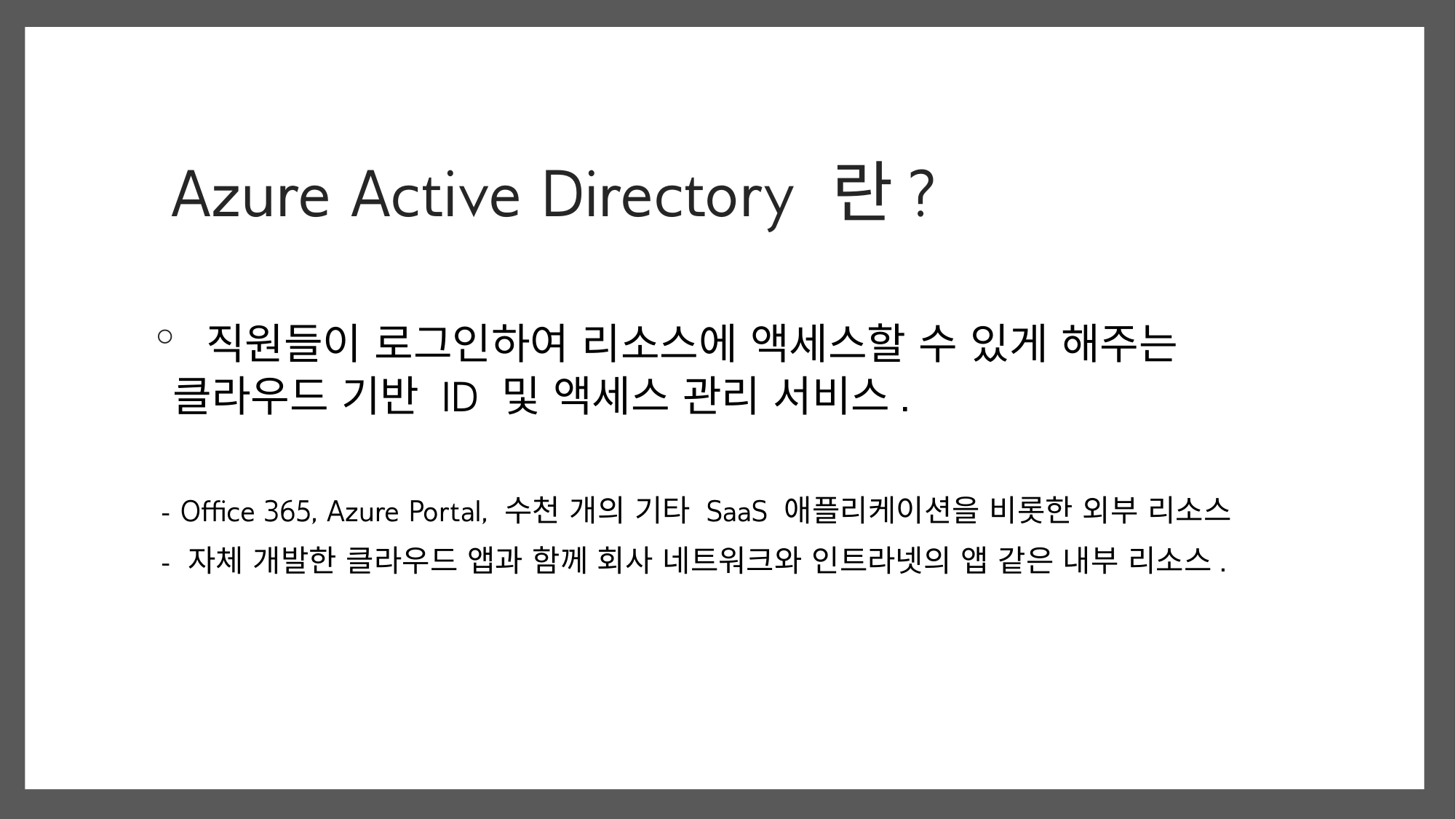

# Azure Active Directory 란?
 직원들이 로그인하여 리소스에 액세스할 수 있게 해주는 클라우드 기반 ID 및 액세스 관리 서비스.

 - Office 365, Azure Portal, 수천 개의 기타 SaaS 애플리케이션을 비롯한 외부 리소스
 - 자체 개발한 클라우드 앱과 함께 회사 네트워크와 인트라넷의 앱 같은 내부 리소스.